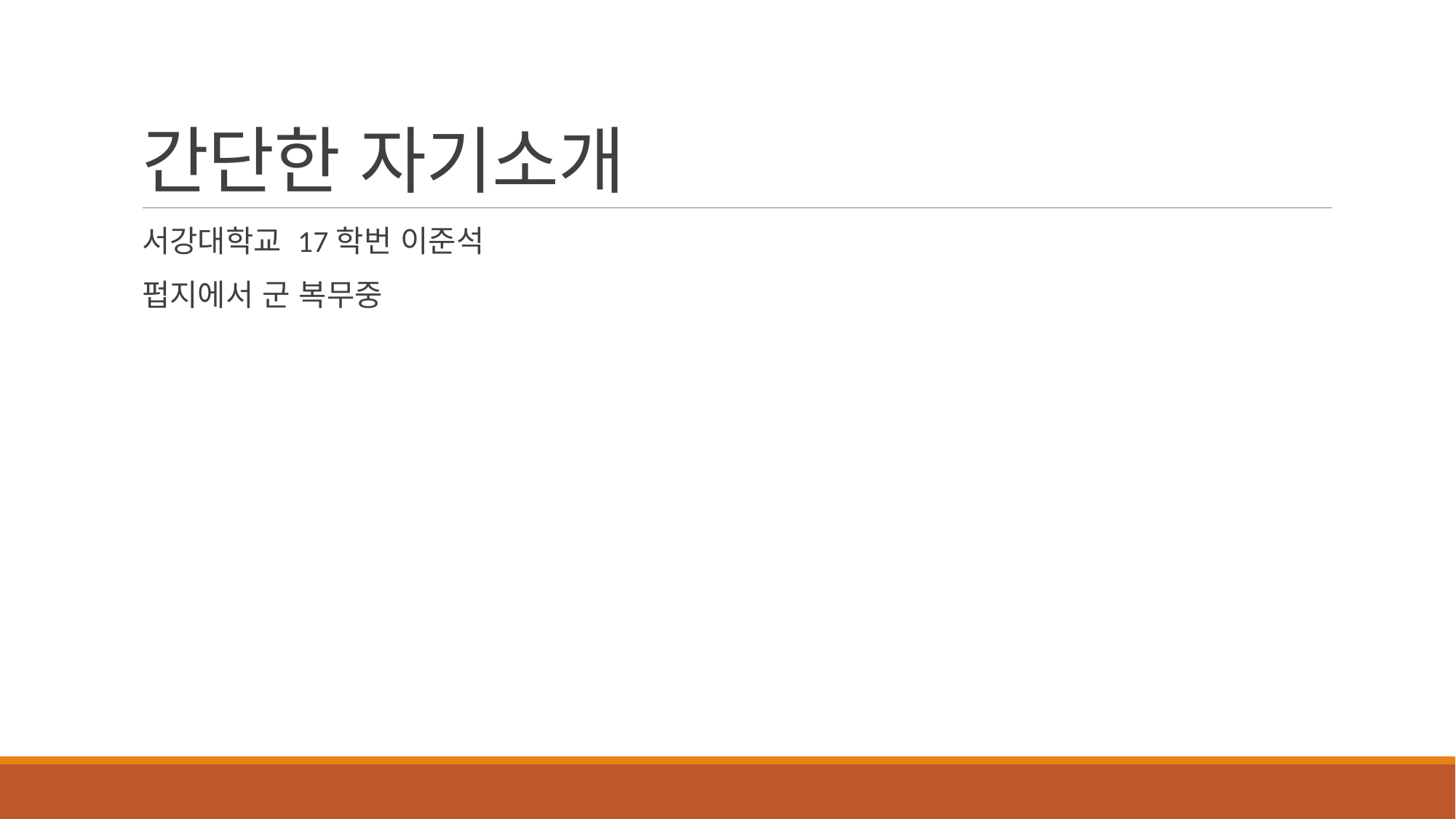

# 간단한 자기소개
서강대학교 17학번 이준석
펍지에서 군 복무중